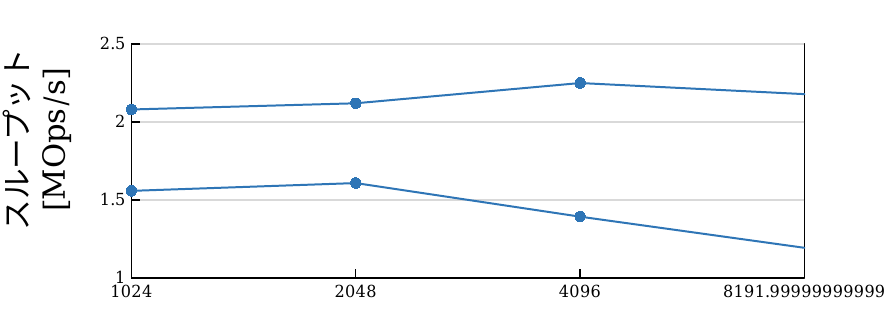

### Chart

| Category | UART-bef | UART-af |
|---|---|---|
スループット [MOps/s]
ページサイズ[byte]